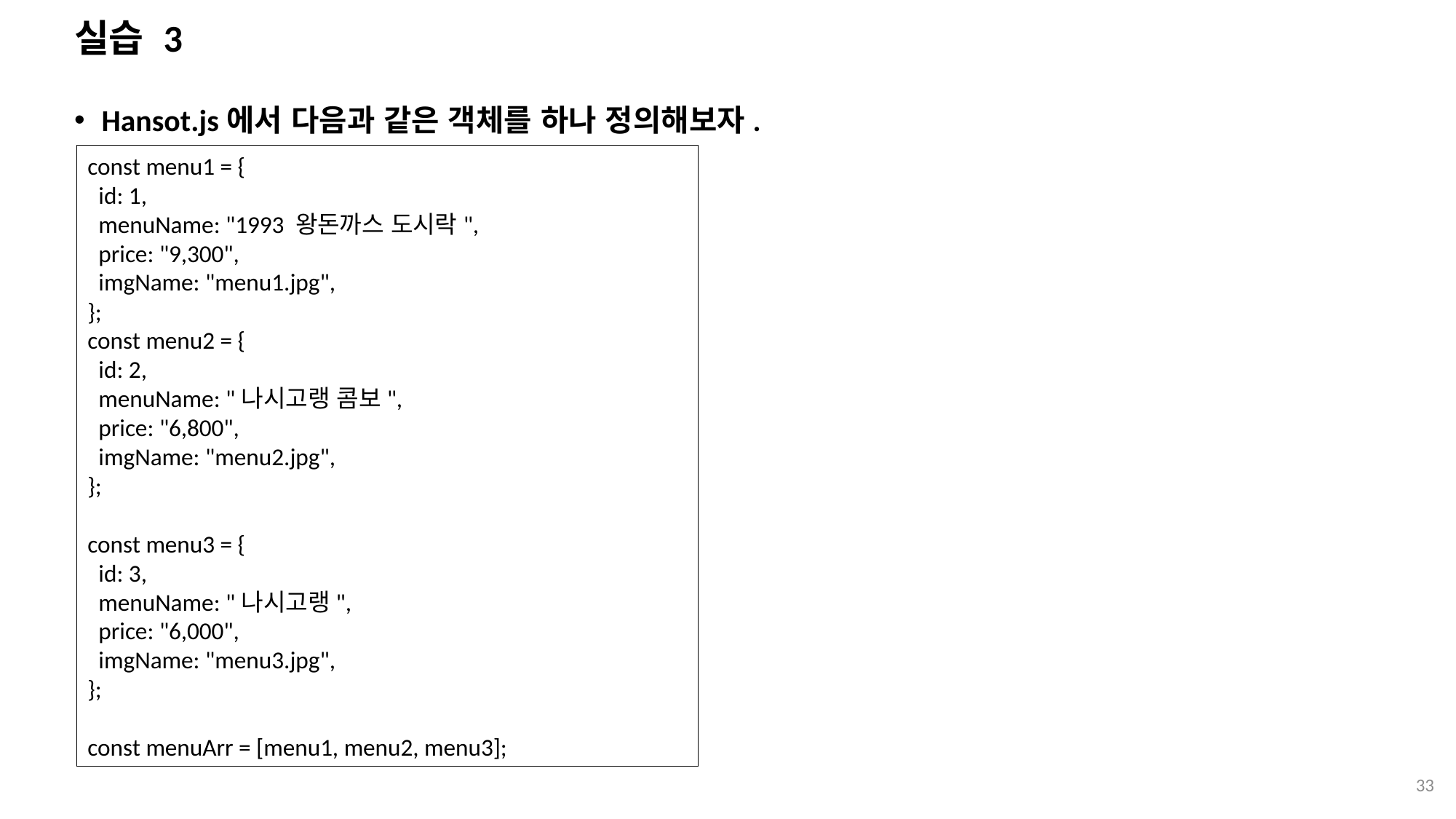

# 실습 3
Hansot.js에서 다음과 같은 객체를 하나 정의해보자.

const menu1 = {
  id: 1,
  menuName: "1993 왕돈까스 도시락",
  price: "9,300",
  imgName: "menu1.jpg",
};
const menu2 = {
  id: 2,
  menuName: "나시고랭 콤보",
  price: "6,800",
  imgName: "menu2.jpg",
};

const menu3 = {
  id: 3,
  menuName: "나시고랭",
  price: "6,000",
  imgName: "menu3.jpg",
};

const menuArr = [menu1, menu2, menu3];
33